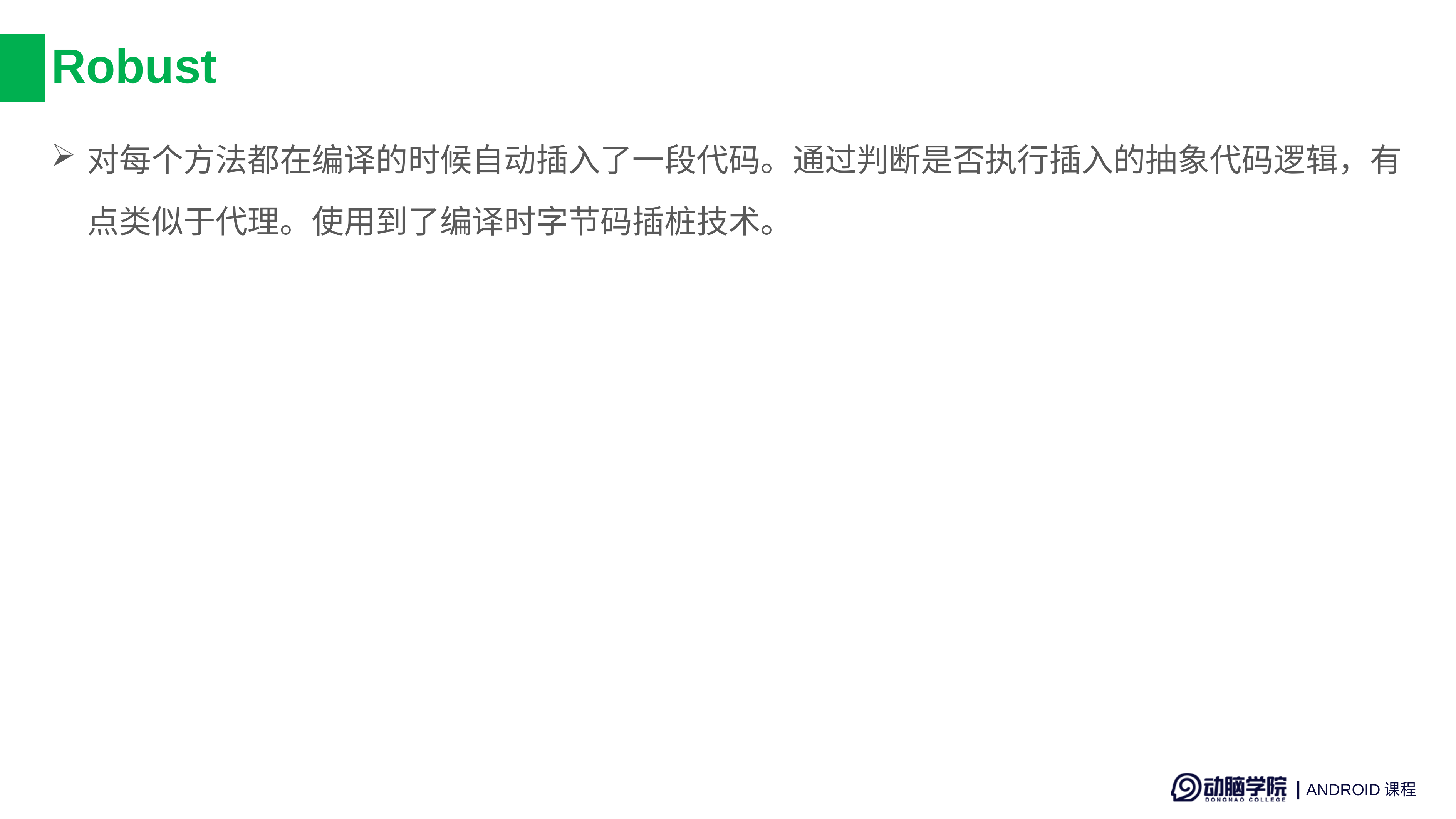

# Robust
对每个方法都在编译的时候自动插入了一段代码。通过判断是否执行插入的抽象代码逻辑，有点类似于代理。使用到了编译时字节码插桩技术。